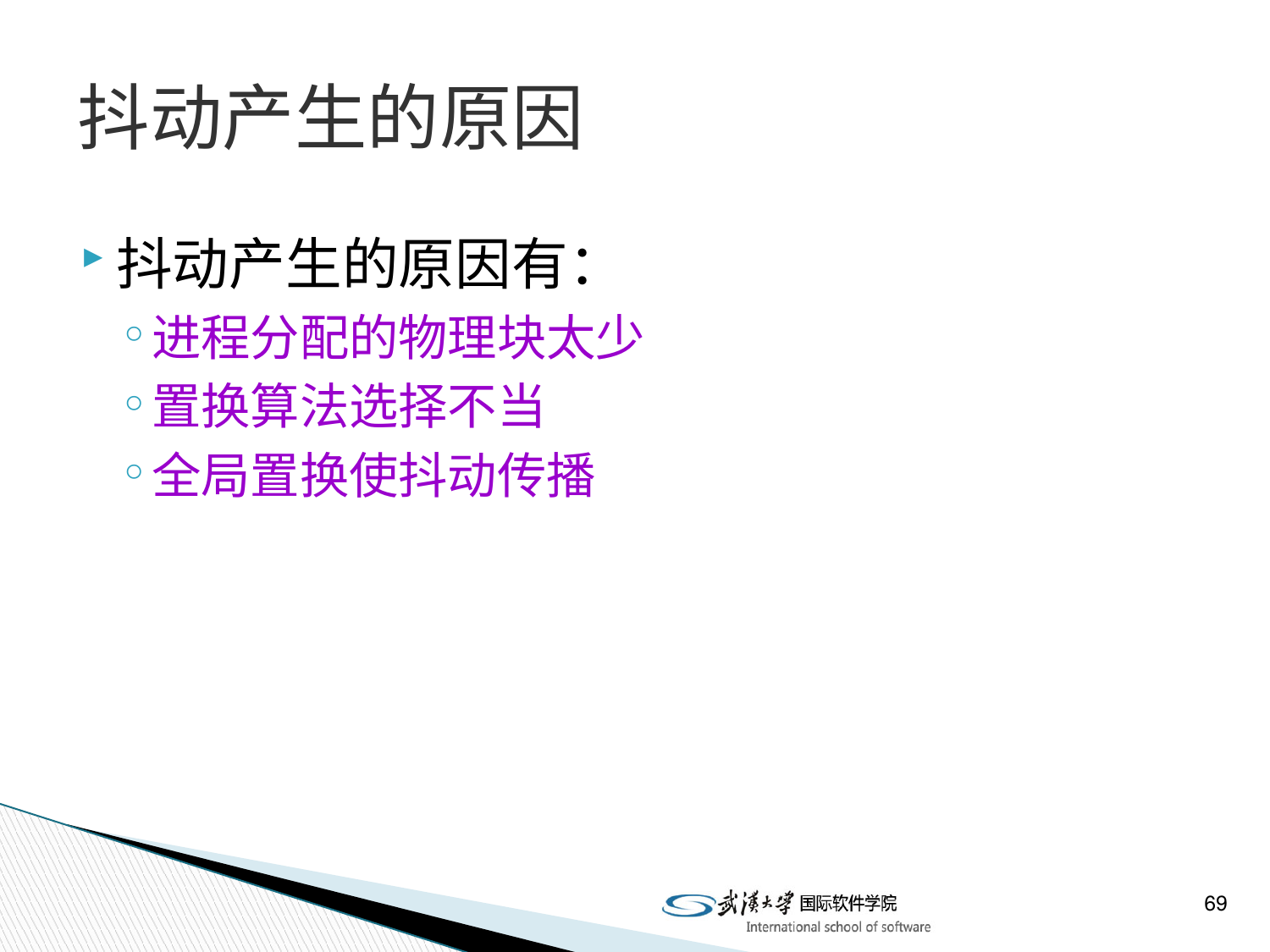

# 抖动产生的原因
抖动产生的原因有：
进程分配的物理块太少
置换算法选择不当
全局置换使抖动传播